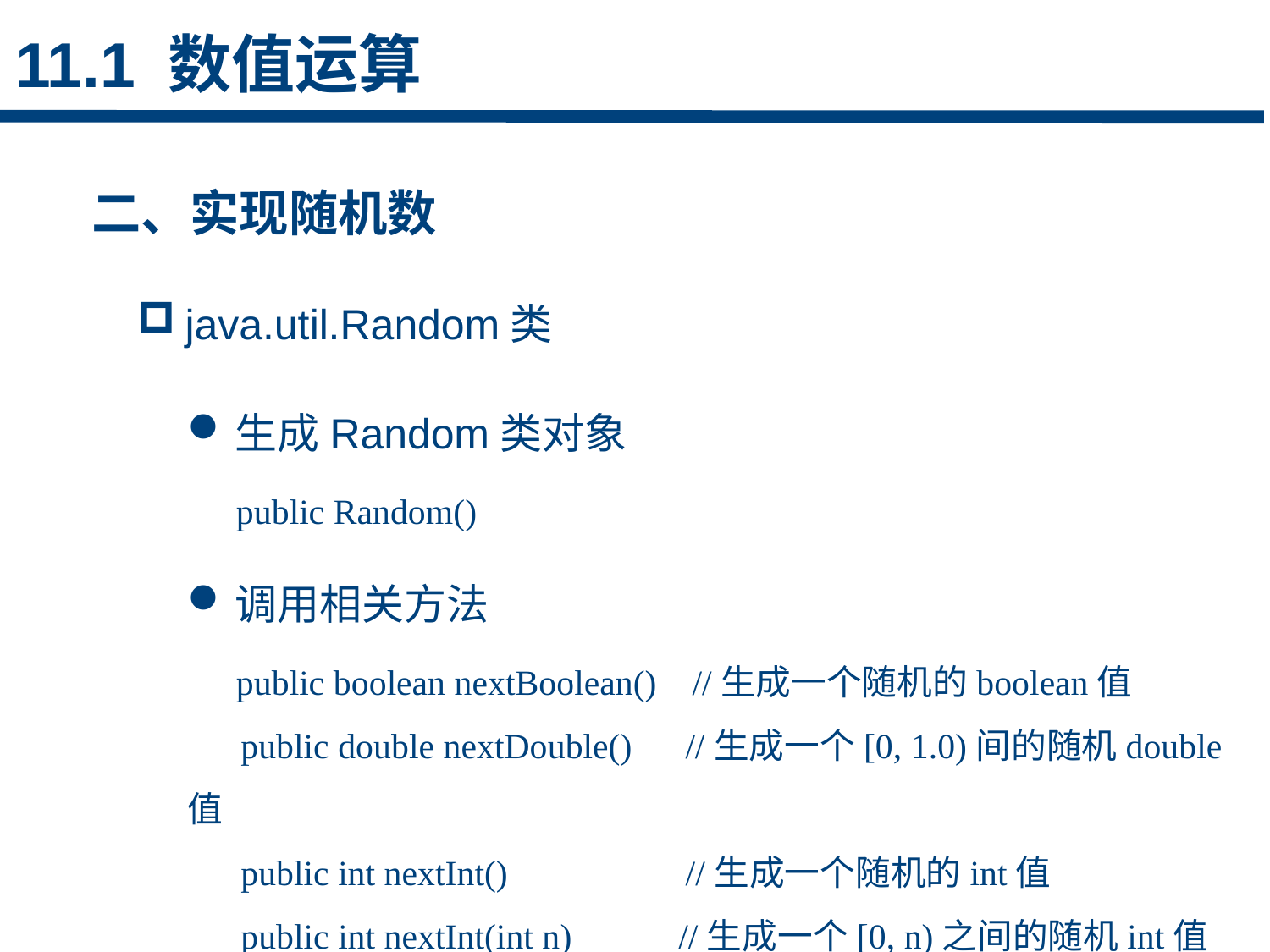

11.1 数值运算
二、实现随机数
java.util.Random类
点击添加文本
生成Random类对象
     public Random()
调用相关方法
     public boolean nextBoolean()    //生成一个随机的boolean值
      public double nextDouble()      //生成一个[0, 1.0)间的随机double值
      public int nextInt()                    //生成一个随机的int值
      public int nextInt(int n)            //生成一个[0, n)之间的随机int值
点击添加文本
点击添加文本
点击添加文本